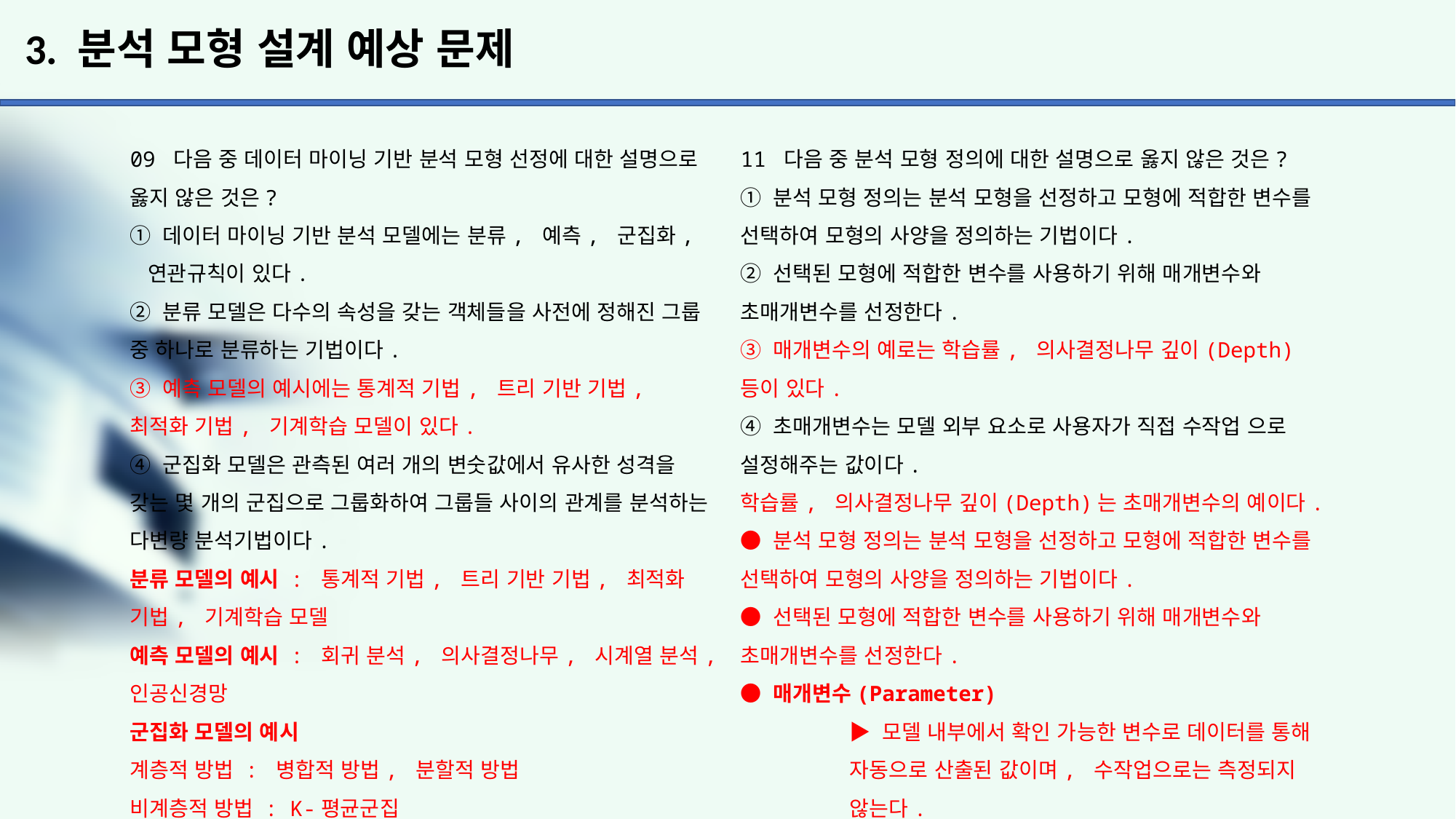

# 3. 분석 모형 설계 예상 문제
09 다음 중 데이터 마이닝 기반 분석 모형 선정에 대한 설명으로 옳지 않은 것은?
① 데이터 마이닝 기반 분석 모델에는 분류, 예측, 군집화,   연관규칙이 있다.
② 분류 모델은 다수의 속성을 갖는 객체들을 사전에 정해진 그룹 중 하나로 분류하는 기법이다.
③ 예측 모델의 예시에는 통계적 기법, 트리 기반 기법, 최적화 기법, 기계학습 모델이 있다.
④ 군집화 모델은 관측된 여러 개의 변숫값에서 유사한 성격을 갖는 몇 개의 군집으로 그룹화하여 그룹들 사이의 관계를 분석하는 다변량 분석기법이다.
분류 모델의 예시 : 통계적 기법, 트리 기반 기법, 최적화
기법, 기계학습 모델
예측 모델의 예시 : 회귀 분석, 의사결정나무, 시계열 분석,
인공신경망
군집화 모델의 예시
계층적 방법 : 병합적 방법, 분할적 방법
비계층적 방법 : K-평균군집
연관규칙 모델의 예시 : 우유를 구입한 고객이 식빵을 함께
구입한 경우, 맥주를 구입한 고객이 땅콩이나 오징어를 구입한 경우 등등
10 다음 중 머신러닝 학습 방법에 속하지 않는 것은?
① 비준지도 학습 	② 강화 학습
③ 지도 학습 		④ 비지도 학습
머신러닝 학습 방법에는 지도 학습, 비지도 학습, 강화 학습, 준지도 학습이 있다.
11 다음 중 분석 모형 정의에 대한 설명으로 옳지 않은 것은?
① 분석 모형 정의는 분석 모형을 선정하고 모형에 적합한 변수를 선택하여 모형의 사양을 정의하는 기법이다.
② 선택된 모형에 적합한 변수를 사용하기 위해 매개변수와 초매개변수를 선정한다.
③ 매개변수의 예로는 학습률, 의사결정나무 깊이(Depth) 등이 있다.
④ 초매개변수는 모델 외부 요소로 사용자가 직접 수작업 으로 설정해주는 값이다.
학습률, 의사결정나무 깊이(Depth)는 초매개변수의 예이다.
● 분석 모형 정의는 분석 모형을 선정하고 모형에 적합한 변수를 선택하여 모형의 사양을 정의하는 기법이다.
● 선택된 모형에 적합한 변수를 사용하기 위해 매개변수와 초매개변수를 선정한다.
● 매개변수(Parameter)
	▶ 모델 내부에서 확인 가능한 변수로 데이터를 통해
	자동으로 산출된 값이며, 수작업으로는 측정되지
	않는다.
	▶ 매개변수가 모델의 성능에 영향을 미친다.
	▶ 예시 : 인공신경망의 가중치, SVM의 SV, 	선형회귀에서 결정계수
● 초매개변수(Hyper Parameter)
	▶ 모델 외부 요소로 사용자가 직접 수작업으로 설정
	해주는 값이다.
	▶ 학습 과정과 학습 결과에 영향을 미친다.
	▶ 예시 : 학습률, 의사결정나무 깊이(Depth), 신경망
	에서 은닉층(Hidden Layer)의 개수, SVM에서 코스트
	값인 C, KNN에서 K의 개수
12 다음 중 분석 모형 구축 절차에 대한 설명으로 옳지 않은 것은?
① 분석 모형 구축 절차는 요건 정의, 모델링, 검증 및 테스트, 적용 순으로 진행된다.
② 요건 정의에는 분석요건 도출, 수행계획 설계, 분석요건
확정이 포함된다.
③ 모델링에는 데이터 마트 설계 및 구축, 탐색적 분석 및 유의변수 도출 등이 포함된다.
④ 검증 및 테스트에는 운영시스템 적용 및 자동화, 주기적 리모델링이 포함된다.
운영시스템 적용 및 자동화, 주기적 리모델링은 적용 단계
에 포함된다.
1. 요건 정의 단계 작업 : 분석요건 도출, 수행계획 설계, 분석요건 확정
2. 모델링 단계 작업 : 데이터 마트 설계 및 구축, 탐색적
분석 및 유의변수 도출, 모델링, 모델링 성능 평가
3. 검증 및 테스트 단계 작업 : 가상 운영 환경 테스트, 비즈니스 영향도 평가
4. 적용 단계 작업 : 실질적인 운영 시스템 적용 및 자동화,
주기적 리모델링